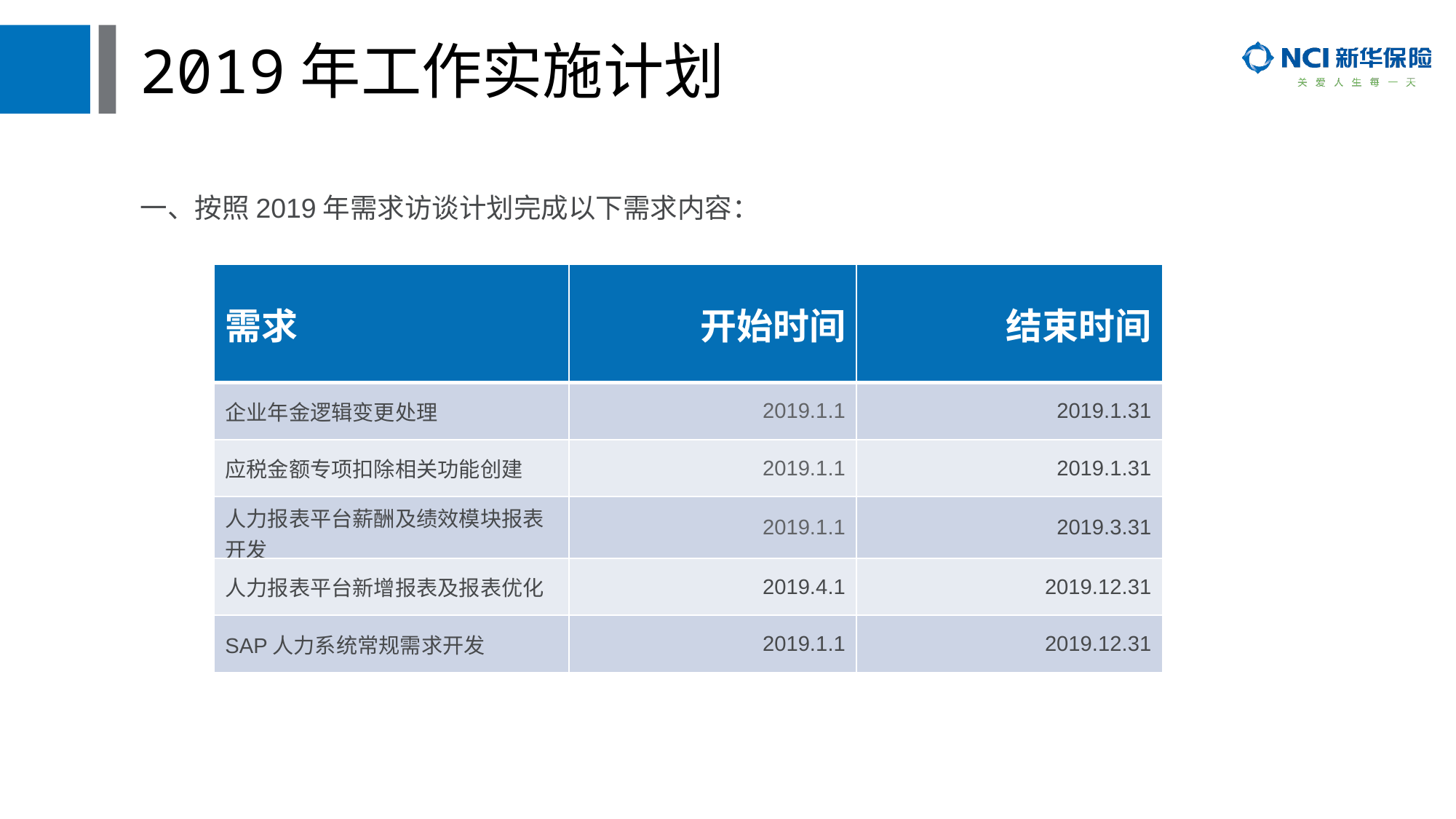

2019年工作实施计划
一、按照2019年需求访谈计划完成以下需求内容：
| 需求 | 开始时间 | 结束时间 |
| --- | --- | --- |
| 企业年金逻辑变更处理 | 2019.1.1 | 2019.1.31 |
| 应税金额专项扣除相关功能创建 | 2019.1.1 | 2019.1.31 |
| 人力报表平台薪酬及绩效模块报表开发 | 2019.1.1 | 2019.3.31 |
| 人力报表平台新增报表及报表优化 | 2019.4.1 | 2019.12.31 |
| SAP人力系统常规需求开发 | 2019.1.1 | 2019.12.31 |